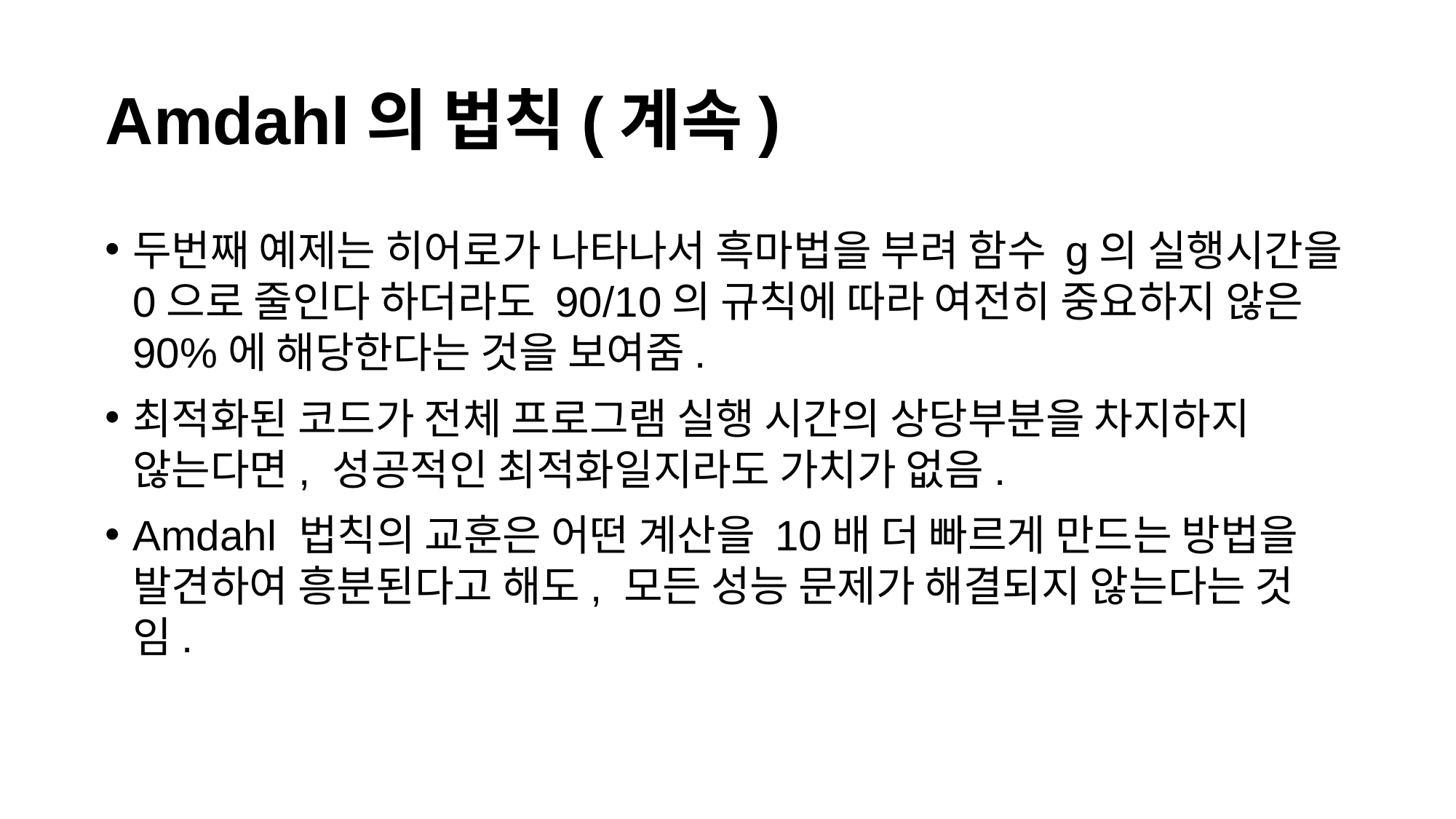

# Amdahl의 법칙(계속)
두번째 예제는 히어로가 나타나서 흑마법을 부려 함수 g의 실행시간을 0으로 줄인다 하더라도 90/10의 규칙에 따라 여전히 중요하지 않은 90%에 해당한다는 것을 보여줌.
최적화된 코드가 전체 프로그램 실행 시간의 상당부분을 차지하지 않는다면, 성공적인 최적화일지라도 가치가 없음.
Amdahl 법칙의 교훈은 어떤 계산을 10배 더 빠르게 만드는 방법을 발견하여 흥분된다고 해도, 모든 성능 문제가 해결되지 않는다는 것임.